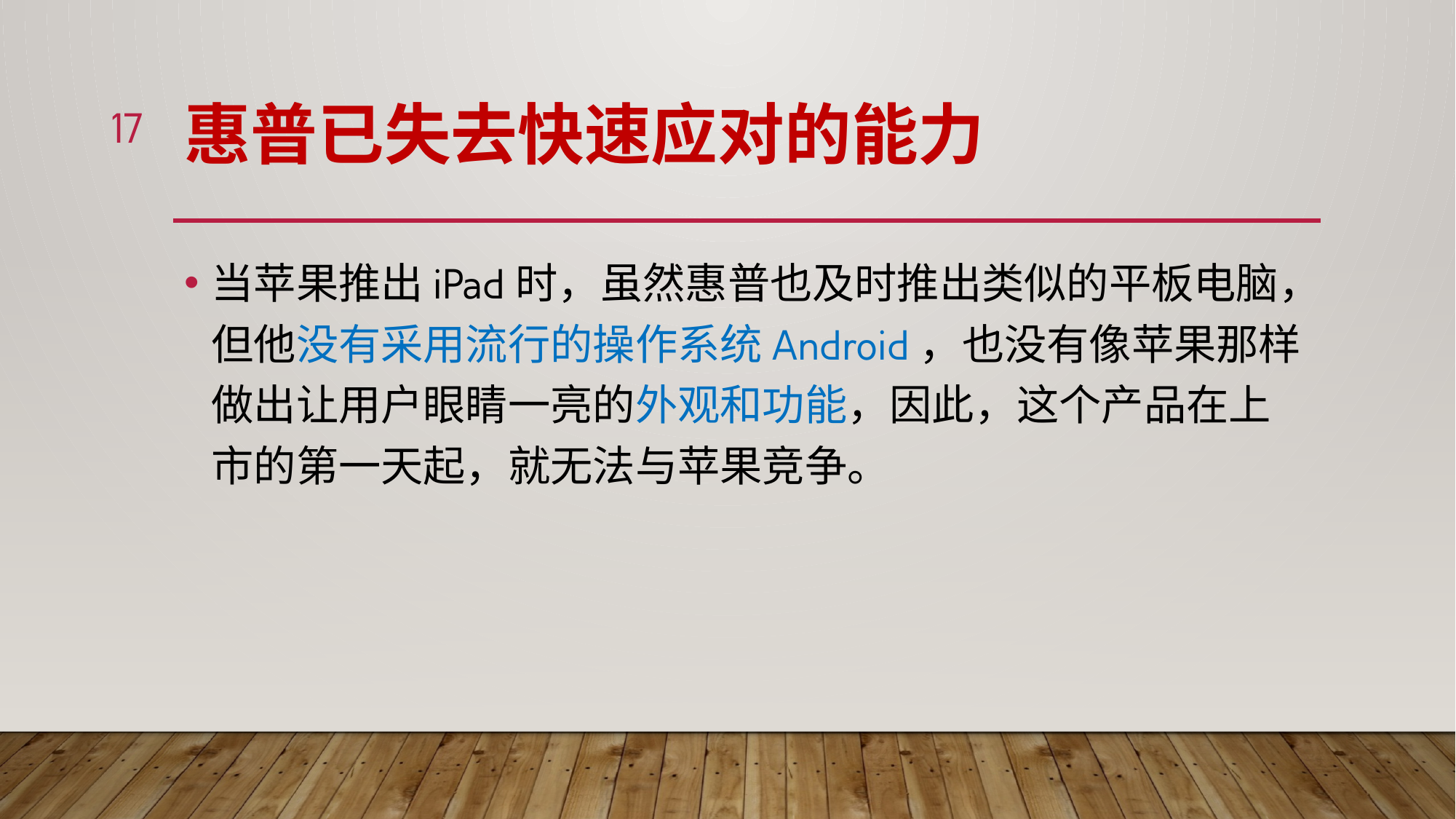

17
# 惠普已失去快速应对的能力
当苹果推出iPad时，虽然惠普也及时推出类似的平板电脑，但他没有采用流行的操作系统Android，也没有像苹果那样做出让用户眼睛一亮的外观和功能，因此，这个产品在上市的第一天起，就无法与苹果竞争。